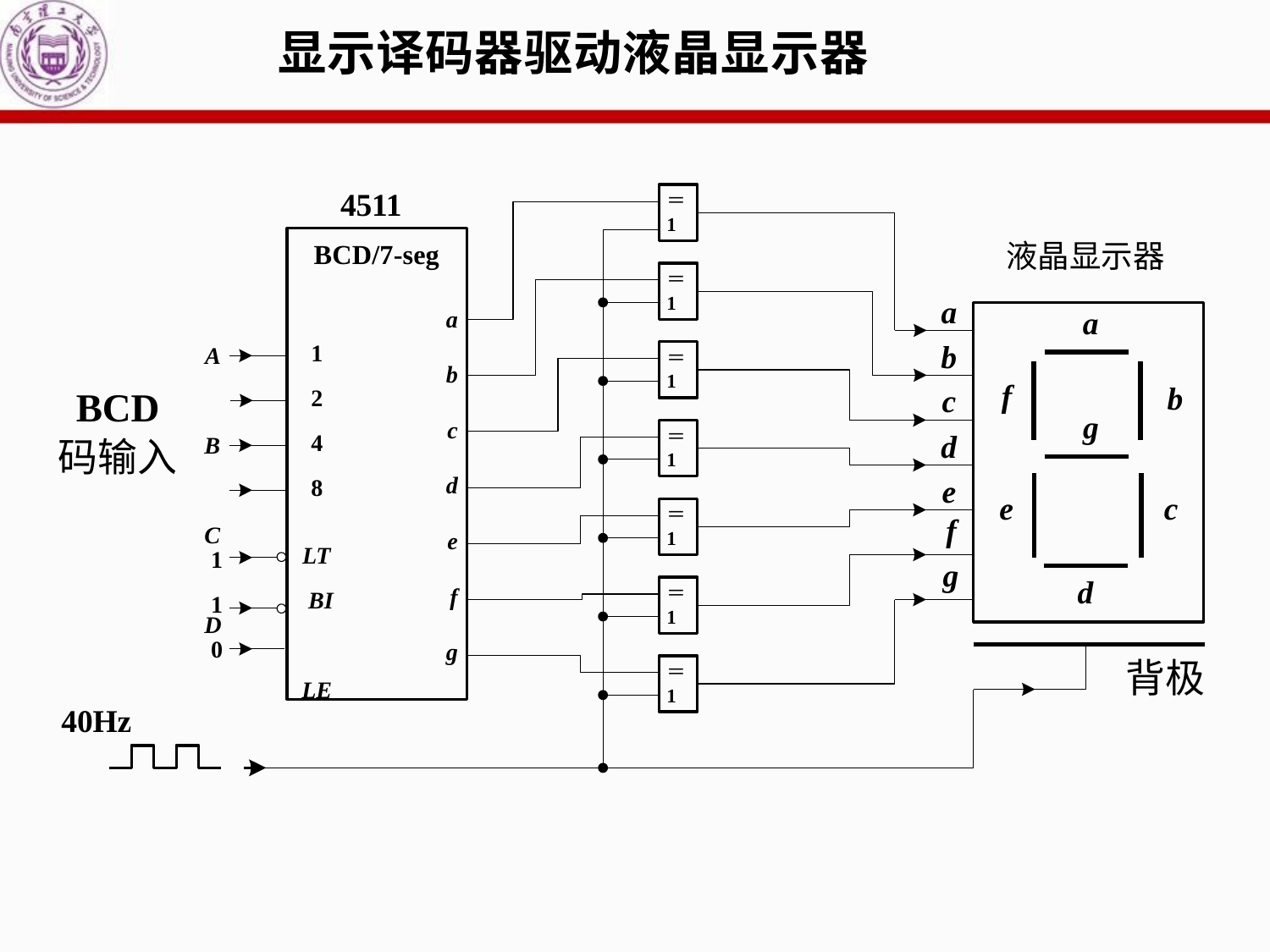

# 显示译码器驱动液晶显示器
4511

＝1

液晶显示器
BCD/7-seg

＝1

a

a
a

A  B  C  D

b
1
2
4
8

＝1

b

f

b
c

BCD
码输入

g

c

＝1
d

d
e

e
c

＝1

f

LT  BI  LE
e

1
1
0

g

d

＝1
f

g

背极

＝1

40Hz